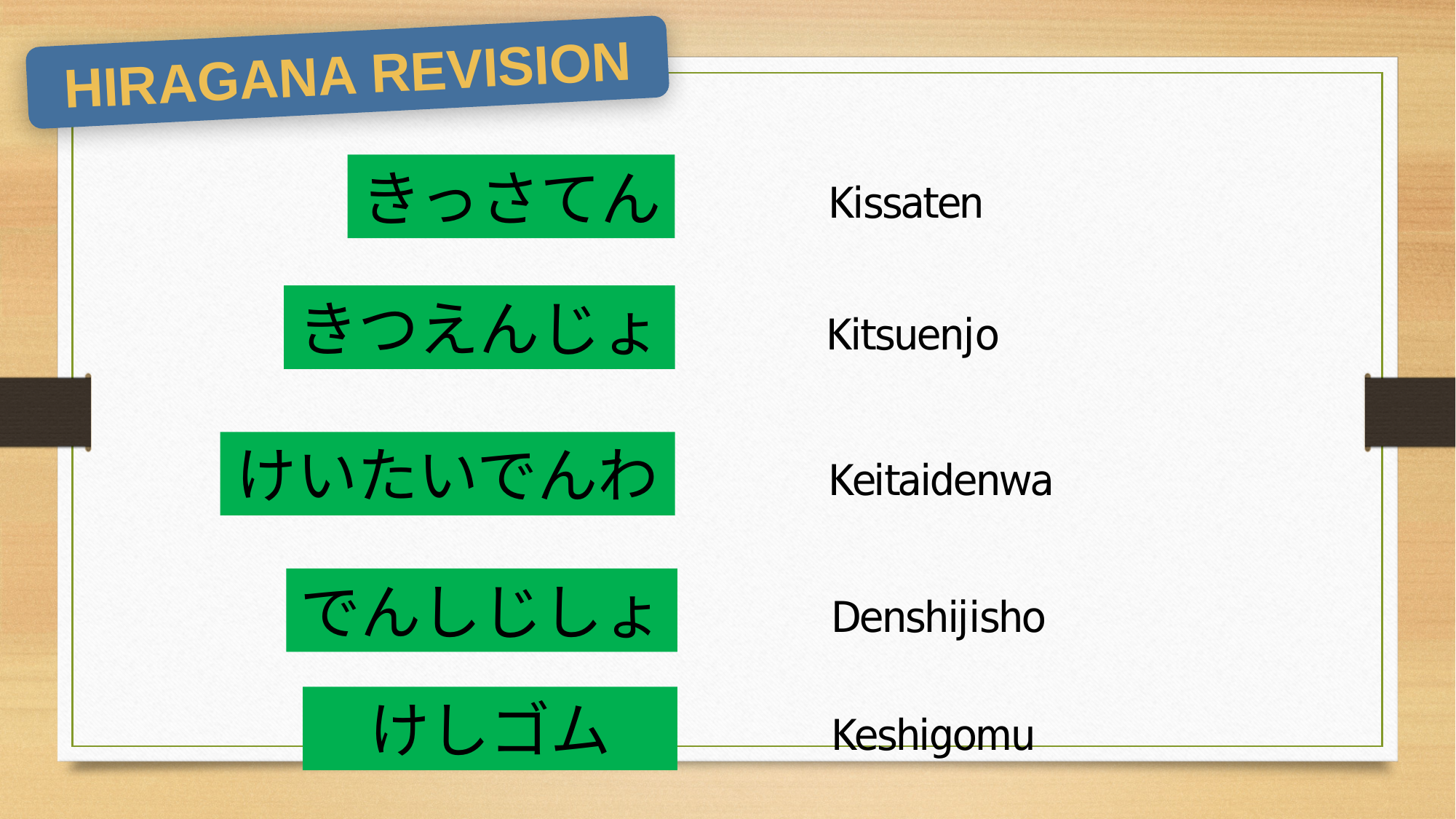

HIRAGANA REVISION
きっさてん
Kissaten
きつえんじょ
Kitsuenjo
けいたいでんわ
Keitaidenwa
でんしじしょ
Denshijisho
けしゴム
Keshigomu